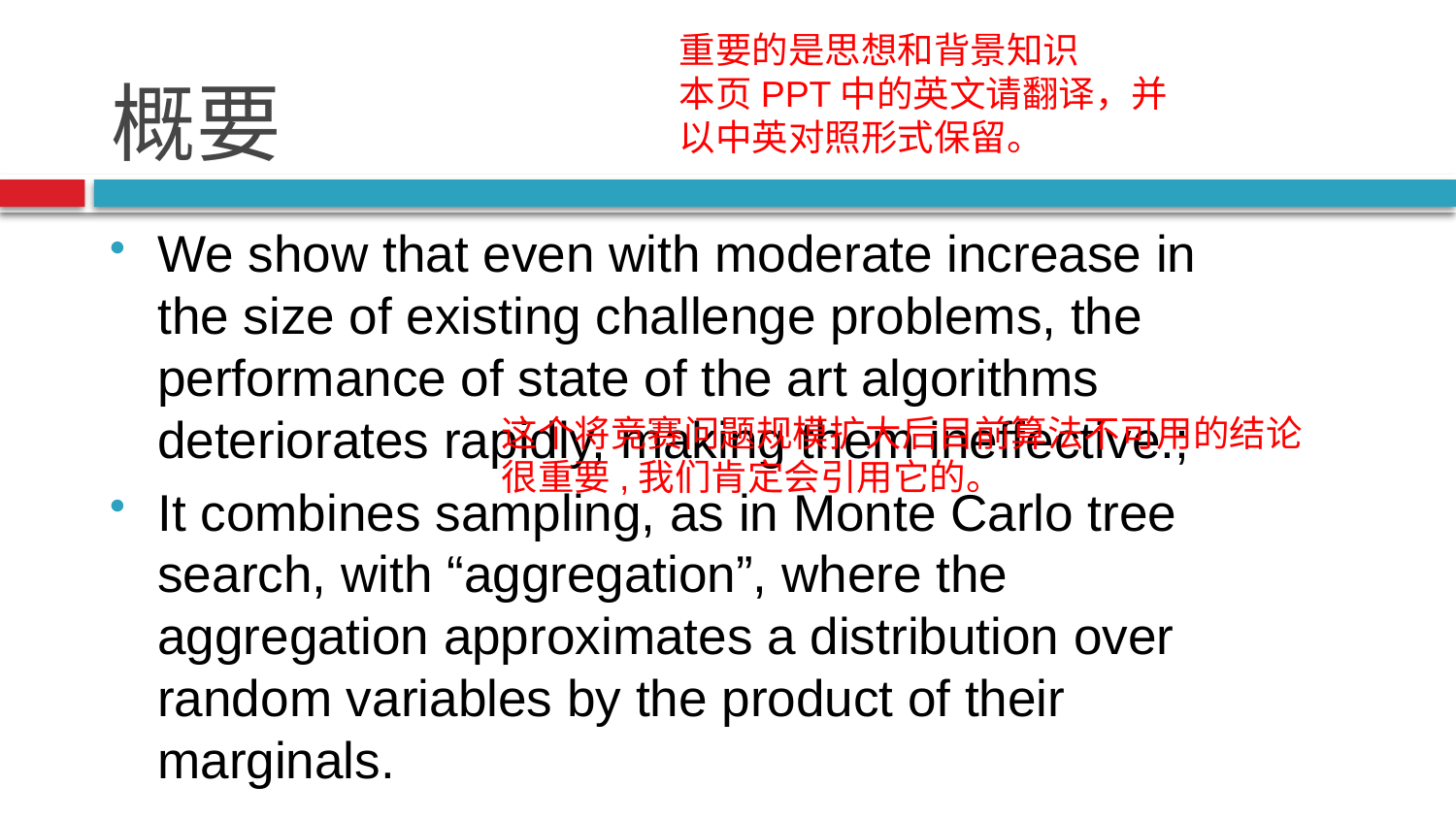

# 概要
重要的是思想和背景知识
本页PPT中的英文请翻译，并以中英对照形式保留。

We show that even with moderate increase in the size of existing challenge problems, the performance of state of the art algorithms deteriorates rapidly, making them ineffective.;
It combines sampling, as in Monte Carlo tree search, with “aggregation”, where the aggregation approximates a distribution over random variables by the product of their marginals.

这个将竞赛问题规模扩大后目前算法不可用的结论很重要,我们肯定会引用它的。